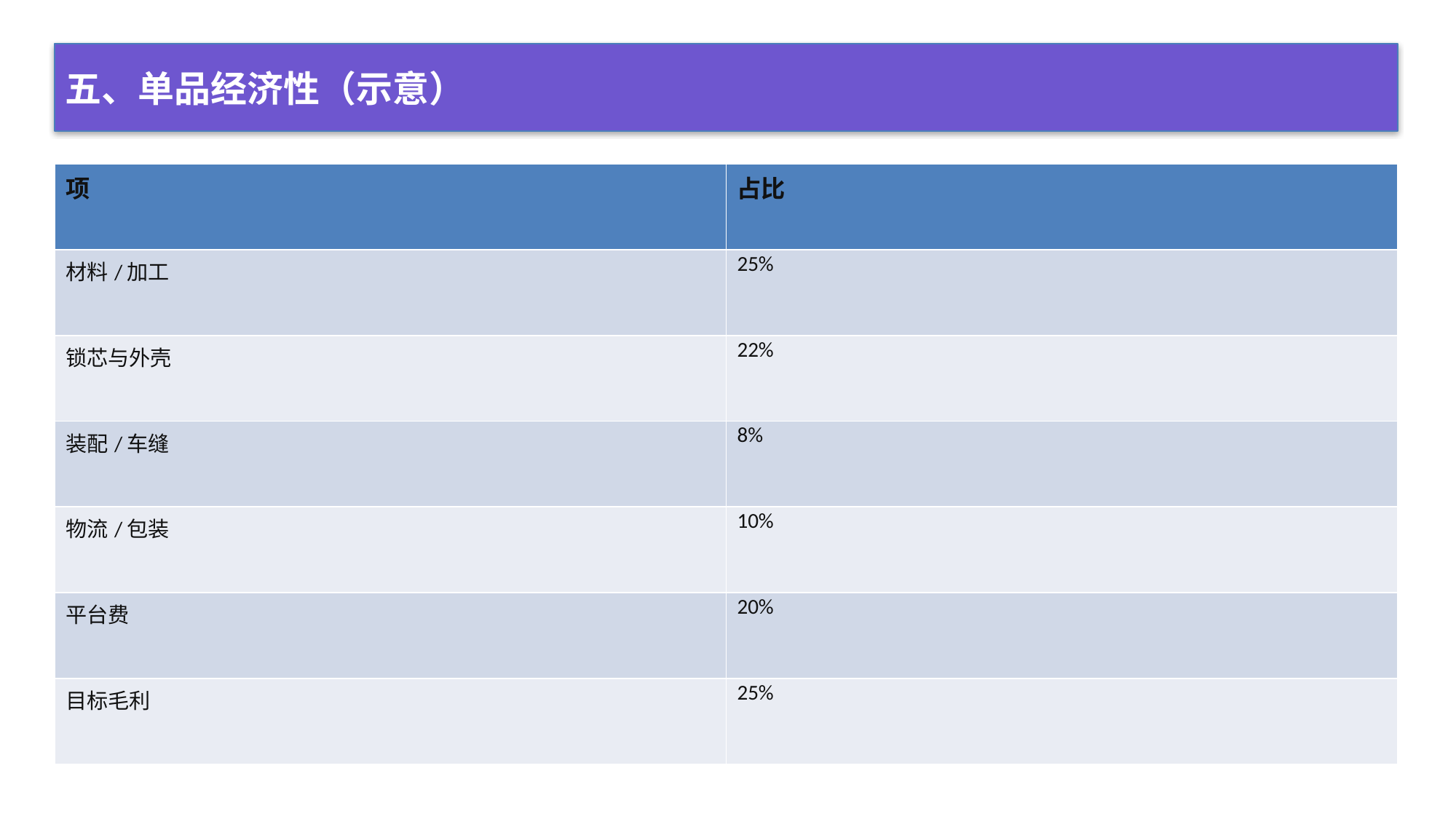

五、单品经济性（示意）
| 项 | 占比 |
| --- | --- |
| 材料/加工 | 25% |
| 锁芯与外壳 | 22% |
| 装配/车缝 | 8% |
| 物流/包装 | 10% |
| 平台费 | 20% |
| 目标毛利 | 25% |